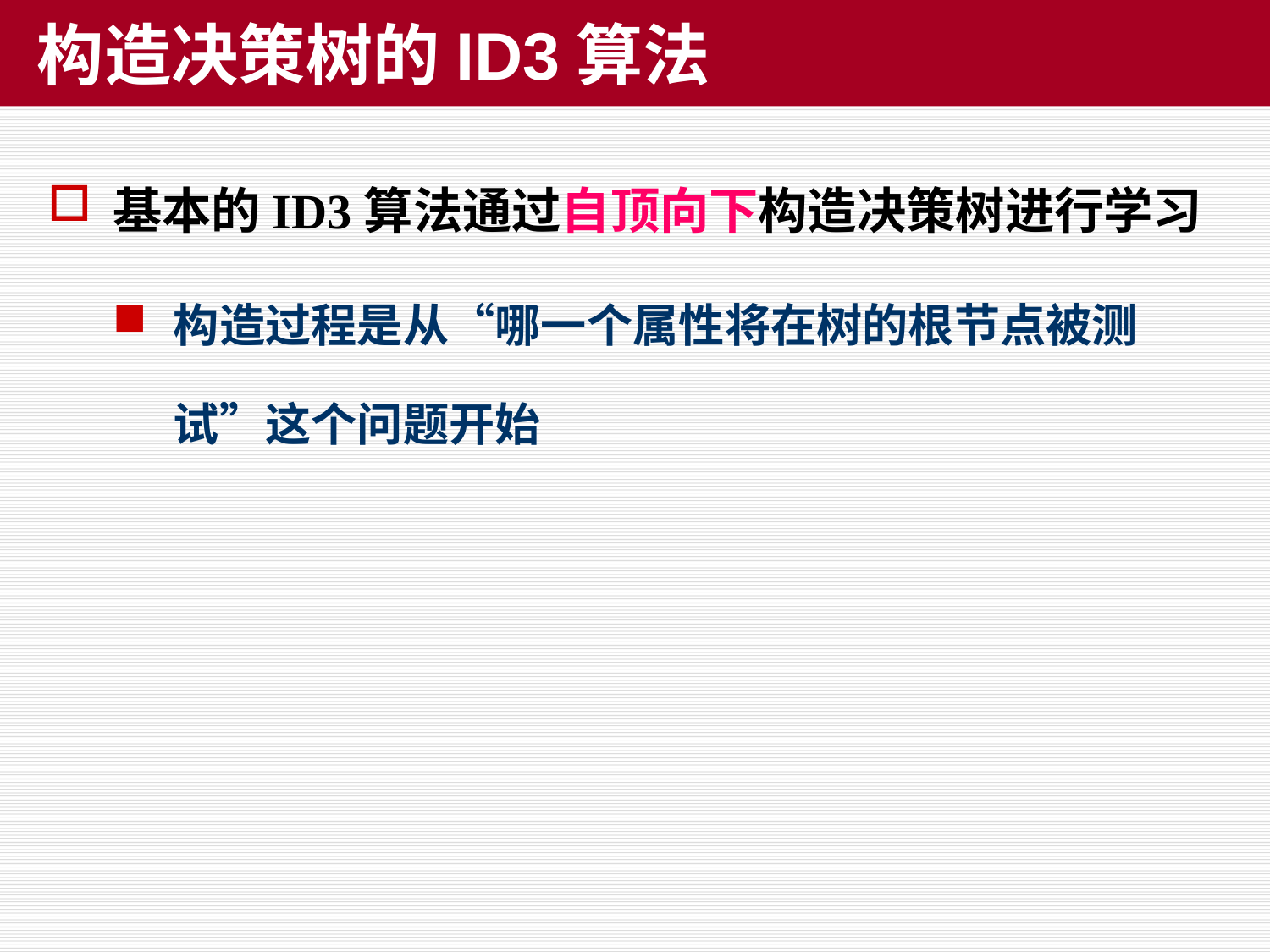

# 构造决策树的ID3算法
基本的ID3算法通过自顶向下构造决策树进行学习
构造过程是从“哪一个属性将在树的根节点被测试”这个问题开始